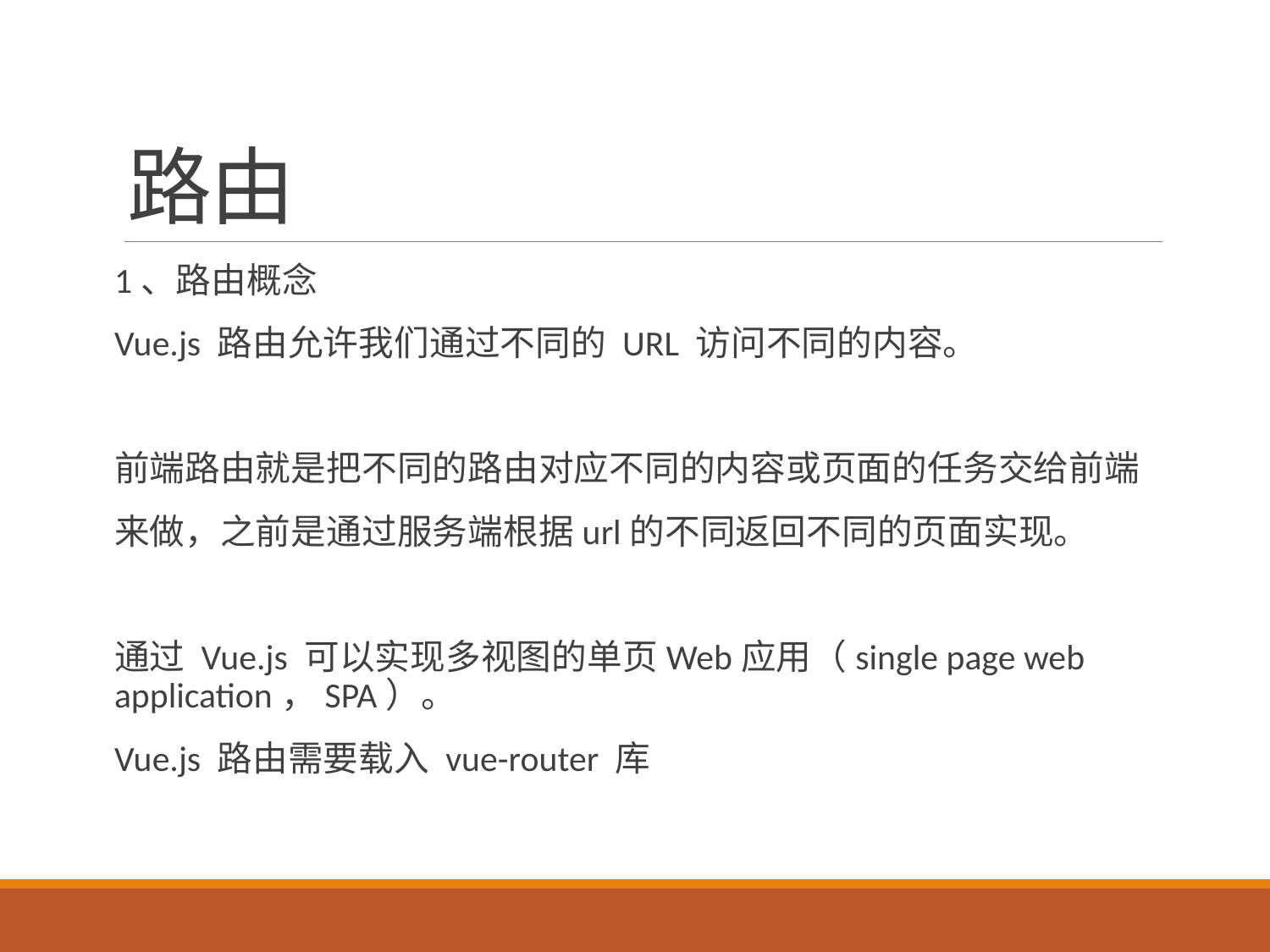

# 路由
1、路由概念
Vue.js 路由允许我们通过不同的 URL 访问不同的内容。

前端路由就是把不同的路由对应不同的内容或页面的任务交给前端
来做，之前是通过服务端根据url的不同返回不同的页面实现。

通过 Vue.js 可以实现多视图的单页Web应用（single page web application，SPA）。
Vue.js 路由需要载入 vue-router 库